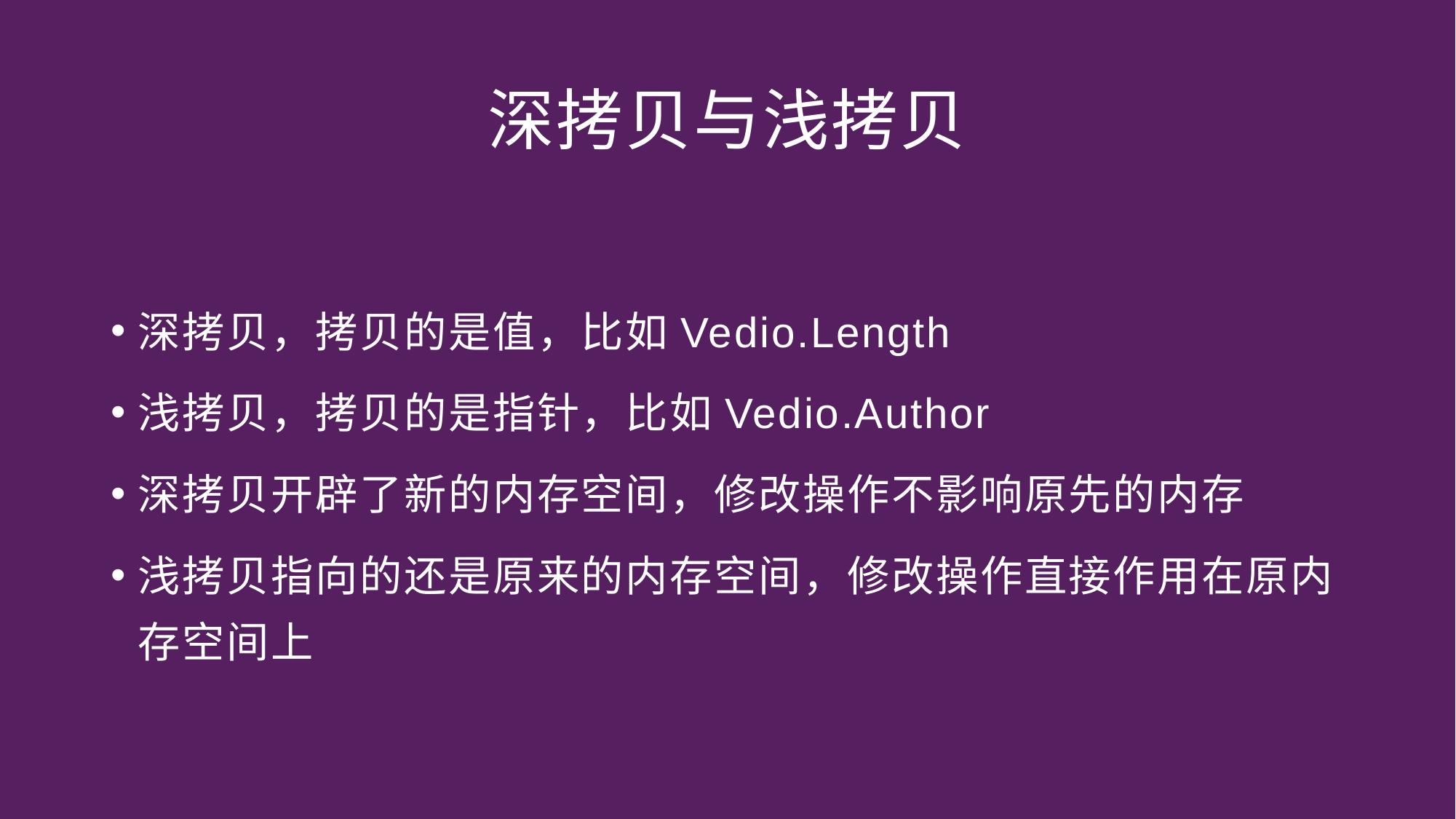

# 深拷贝与浅拷贝
深拷贝，拷贝的是值，比如Vedio.Length
浅拷贝，拷贝的是指针，比如Vedio.Author
深拷贝开辟了新的内存空间，修改操作不影响原先的内存
浅拷贝指向的还是原来的内存空间，修改操作直接作用在原内存空间上